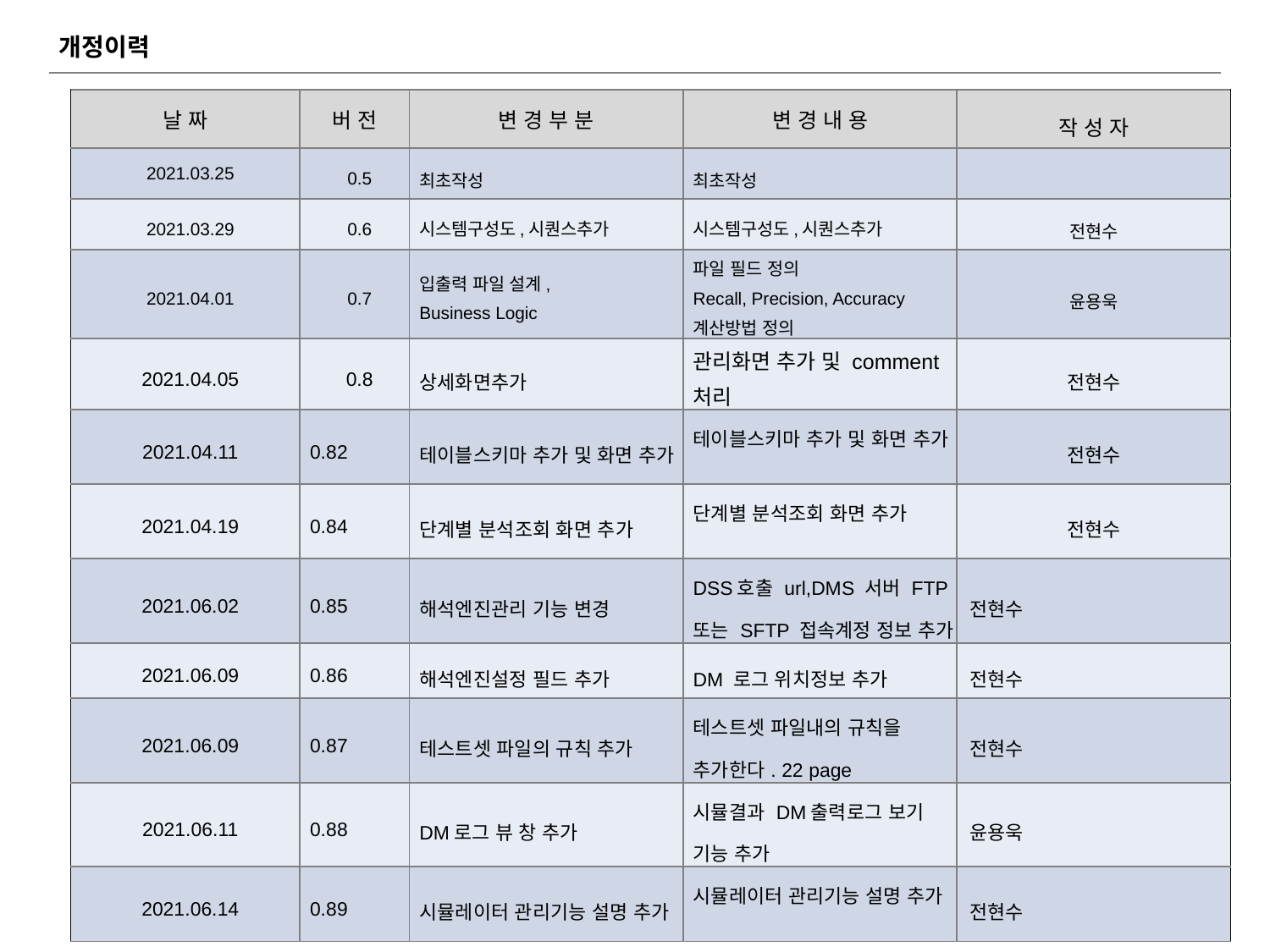

개정이력
| 날 짜 | 버 전 | 변 경 부 분 | 변 경 내 용 | 작 성 자 |
| --- | --- | --- | --- | --- |
| 2021.03.25 | 0.5 | 최초작성 | 최초작성 |  |
| 2021.03.29 | 0.6 | 시스템구성도,시퀀스추가 | 시스템구성도,시퀀스추가 | 전현수 |
| 2021.04.01 | 0.7 | 입출력 파일 설계, Business Logic | 파일 필드 정의 Recall, Precision, Accuracy 계산방법 정의 | 윤용욱 |
| 2021.04.05 | 0.8 | 상세화면추가 | 관리화면 추가 및 comment처리 | 전현수 |
| 2021.04.11 | 0.82 | 테이블스키마 추가 및 화면 추가 | 테이블스키마 추가 및 화면 추가 | 전현수 |
| 2021.04.19 | 0.84 | 단계별 분석조회 화면 추가 | 단계별 분석조회 화면 추가 | 전현수 |
| 2021.06.02 | 0.85 | 해석엔진관리 기능 변경 | DSS호출 url,DMS 서버 FTP 또는 SFTP 접속계정 정보 추가 | 전현수 |
| 2021.06.09 | 0.86 | 해석엔진설정 필드 추가 | DM 로그 위치정보 추가 | 전현수 |
| 2021.06.09 | 0.87 | 테스트셋 파일의 규칙 추가 | 테스트셋 파일내의 규칙을 추가한다. 22 page | 전현수 |
| 2021.06.11 | 0.88 | DM로그 뷰 창 추가 | 시뮬결과 DM출력로그 보기 기능 추가 | 윤용욱 |
| 2021.06.14 | 0.89 | 시뮬레이터 관리기능 설명 추가 | 시뮬레이터 관리기능 설명 추가 | 전현수 |